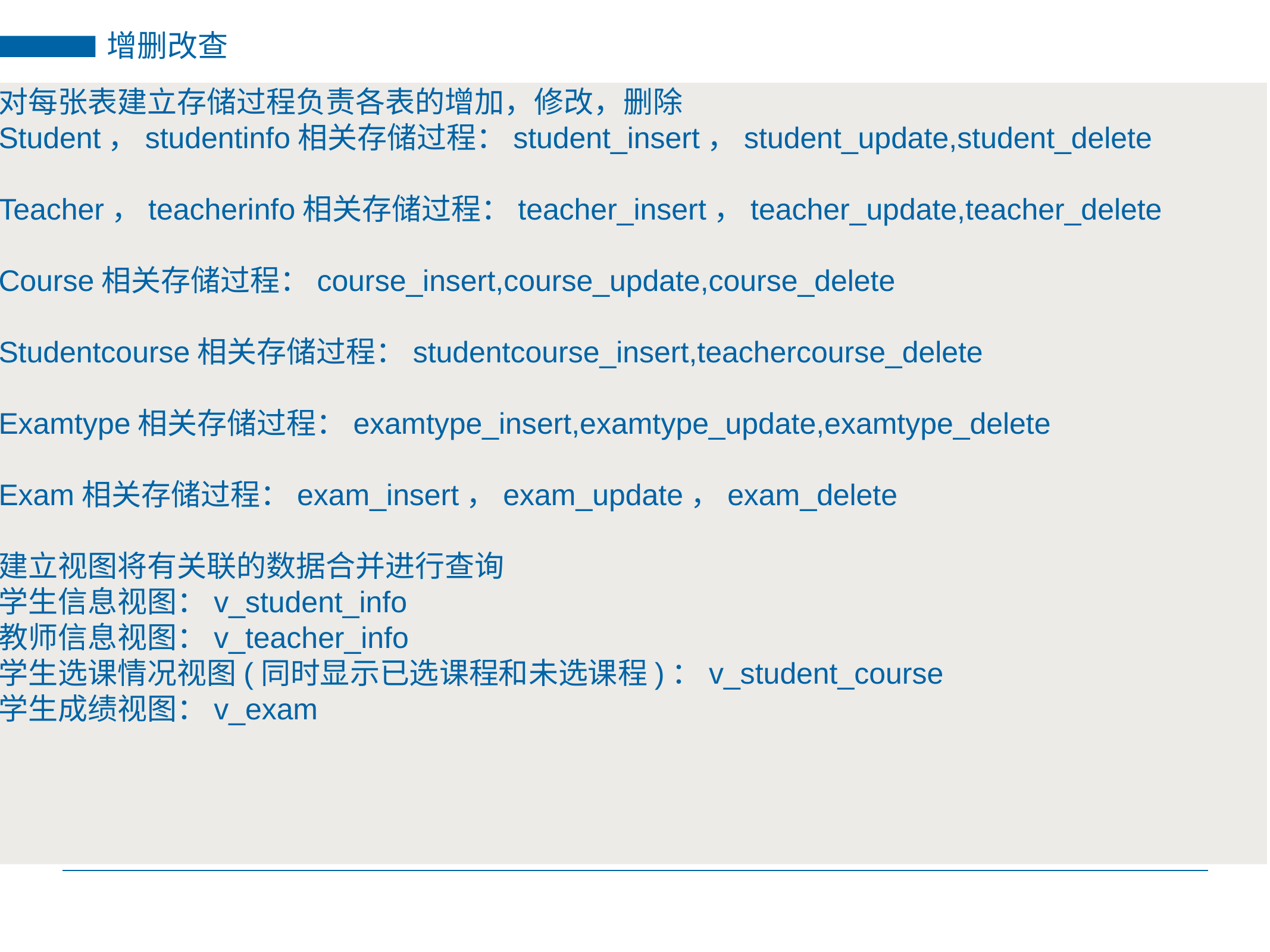

增删改查

对每张表建立存储过程负责各表的增加，修改，删除
Student，studentinfo相关存储过程：student_insert，student_update,student_delete

Teacher，teacherinfo相关存储过程：teacher_insert，teacher_update,teacher_delete

Course相关存储过程：course_insert,course_update,course_delete

Studentcourse相关存储过程：studentcourse_insert,teachercourse_delete

Examtype相关存储过程：examtype_insert,examtype_update,examtype_delete

Exam相关存储过程：exam_insert，exam_update，exam_delete

建立视图将有关联的数据合并进行查询
学生信息视图：v_student_info
教师信息视图：v_teacher_info
学生选课情况视图(同时显示已选课程和未选课程)：v_student_course
学生成绩视图：v_exam